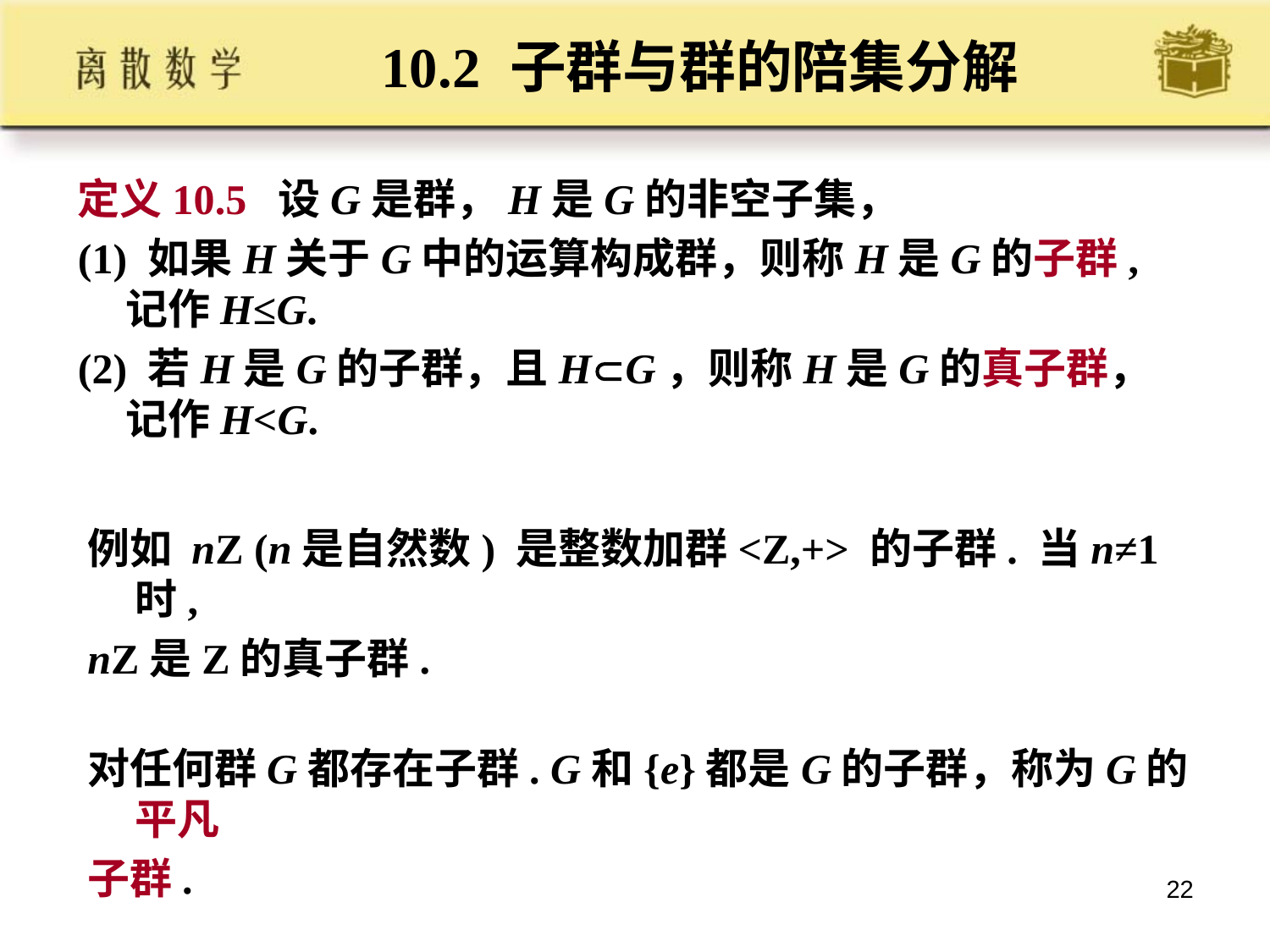

# 10.2 子群与群的陪集分解
定义10.5  设G是群，H是G的非空子集，
(1) 如果H关于G中的运算构成群，则称H是G的子群, 记作H≤G.
(2) 若H是G的子群，且H⊂G，则称H是G的真子群，记作H<G.
例如 nZ (n是自然数) 是整数加群<Z,+> 的子群. 当n≠1时,
nZ是Z的真子群.
对任何群G都存在子群. G和{e}都是G的子群，称为G的平凡
子群.
22